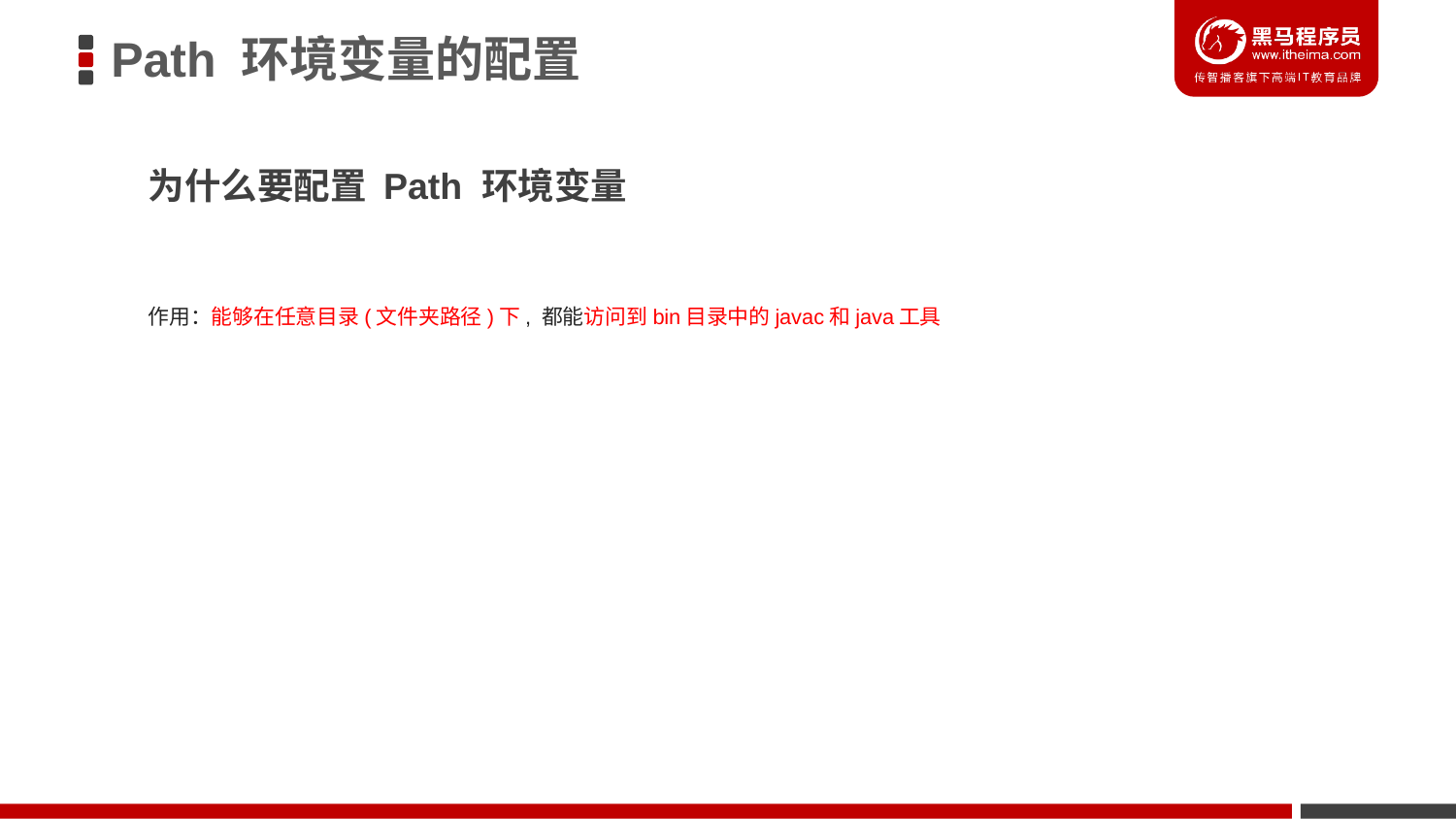

Path 环境变量的配置
为什么要配置 Path 环境变量
作用：能够在任意目录(文件夹路径)下, 都能访问到bin目录中的javac和java工具